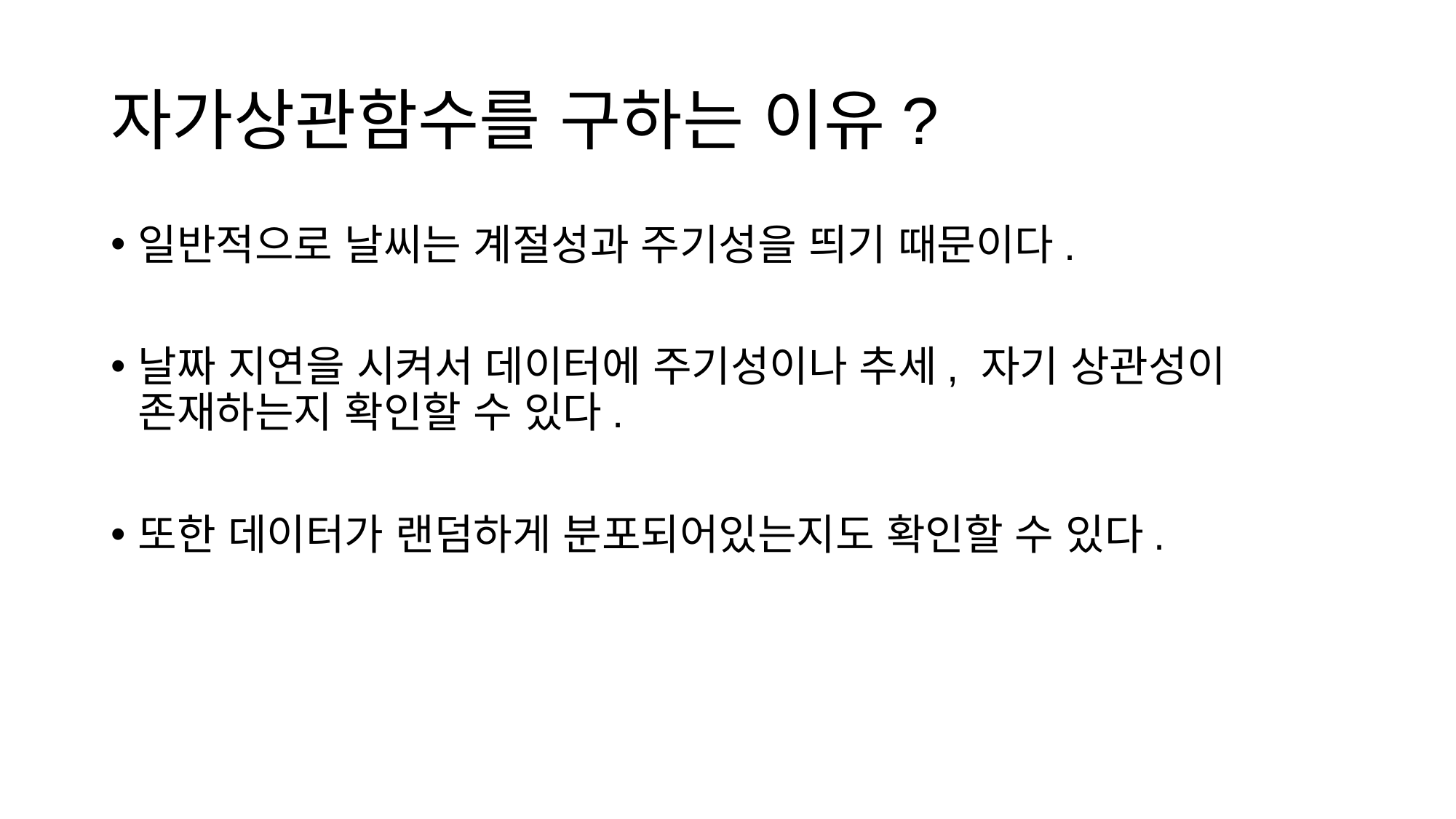

# 자가상관함수를 구하는 이유?
일반적으로 날씨는 계절성과 주기성을 띄기 때문이다.

날짜 지연을 시켜서 데이터에 주기성이나 추세, 자기 상관성이 존재하는지 확인할 수 있다.

또한 데이터가 랜덤하게 분포되어있는지도 확인할 수 있다.